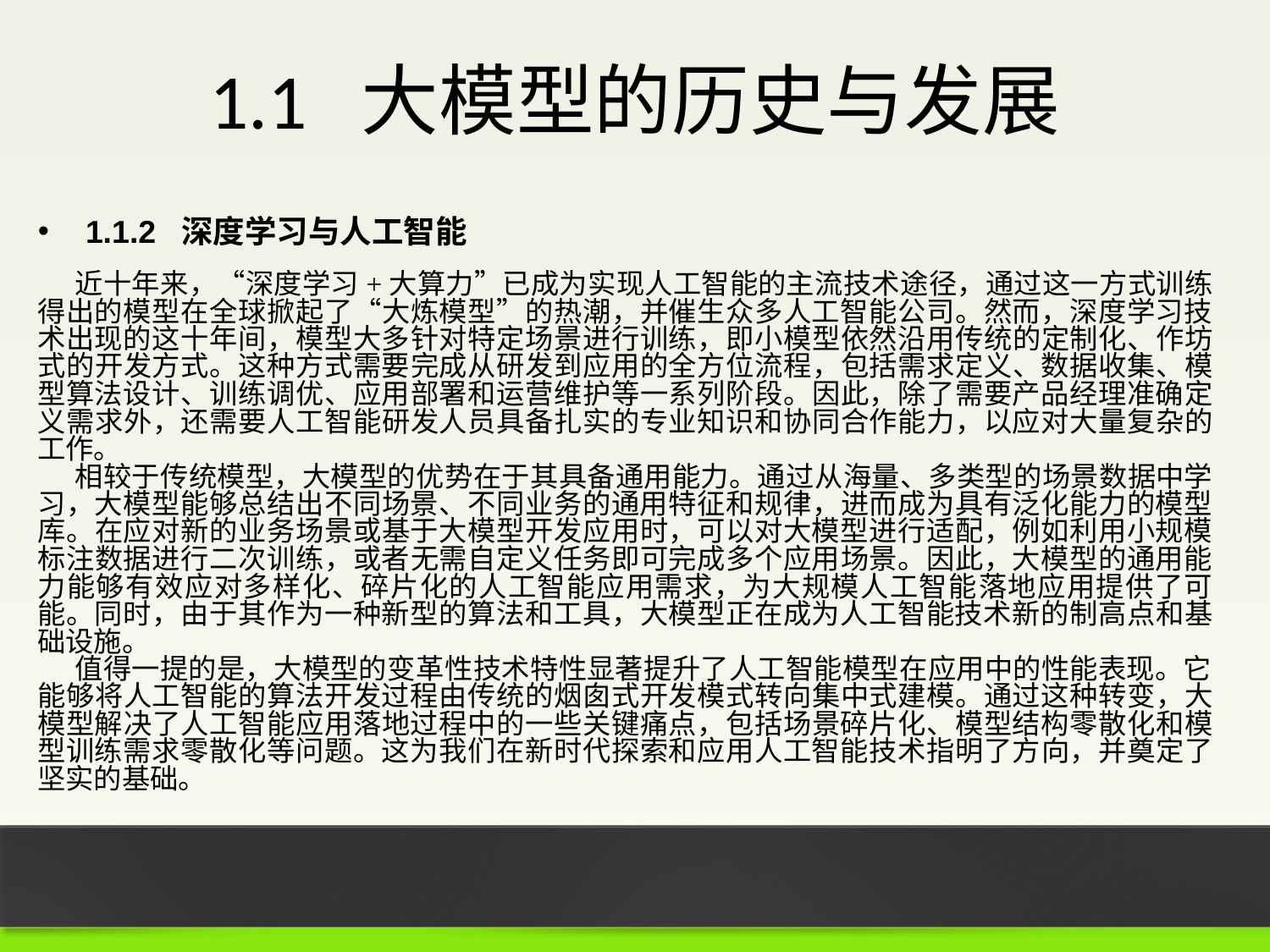

# 1.1  大模型的历史与发展
1.1.2  深度学习与人工智能
近十年来，“深度学习+大算力”已成为实现人工智能的主流技术途径，通过这一方式训练得出的模型在全球掀起了“大炼模型”的热潮，并催生众多人工智能公司。然而，深度学习技术出现的这十年间，模型大多针对特定场景进行训练，即小模型依然沿用传统的定制化、作坊式的开发方式。这种方式需要完成从研发到应用的全方位流程，包括需求定义、数据收集、模型算法设计、训练调优、应用部署和运营维护等一系列阶段。因此，除了需要产品经理准确定义需求外，还需要人工智能研发人员具备扎实的专业知识和协同合作能力，以应对大量复杂的工作。
相较于传统模型，大模型的优势在于其具备通用能力。通过从海量、多类型的场景数据中学习，大模型能够总结出不同场景、不同业务的通用特征和规律，进而成为具有泛化能力的模型库。在应对新的业务场景或基于大模型开发应用时，可以对大模型进行适配，例如利用小规模标注数据进行二次训练，或者无需自定义任务即可完成多个应用场景。因此，大模型的通用能力能够有效应对多样化、碎片化的人工智能应用需求，为大规模人工智能落地应用提供了可能。同时，由于其作为一种新型的算法和工具，大模型正在成为人工智能技术新的制高点和基础设施。
值得一提的是，大模型的变革性技术特性显著提升了人工智能模型在应用中的性能表现。它能够将人工智能的算法开发过程由传统的烟囱式开发模式转向集中式建模。通过这种转变，大模型解决了人工智能应用落地过程中的一些关键痛点，包括场景碎片化、模型结构零散化和模型训练需求零散化等问题。这为我们在新时代探索和应用人工智能技术指明了方向，并奠定了坚实的基础。